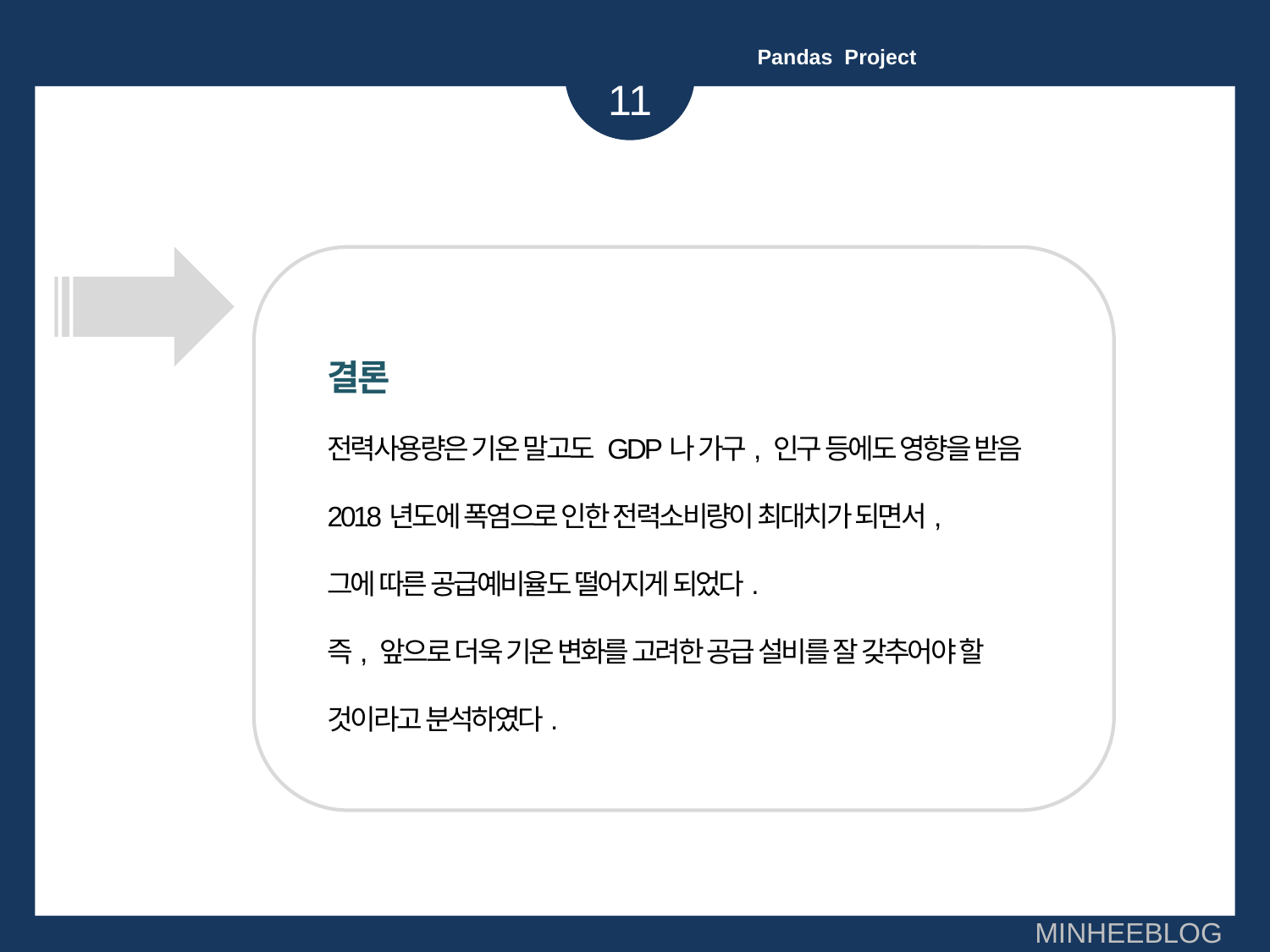

Pandas  Project
11

결론
전력사용량은 기온 말고도 GDP나 가구, 인구 등에도 영향을 받음
2018년도에 폭염으로 인한 전력소비량이 최대치가 되면서,
그에 따른 공급예비율도 떨어지게 되었다.
즉, 앞으로 더욱 기온 변화를 고려한 공급 설비를 잘 갖추어야 할
것이라고 분석하였다.
MINHEEBLOG